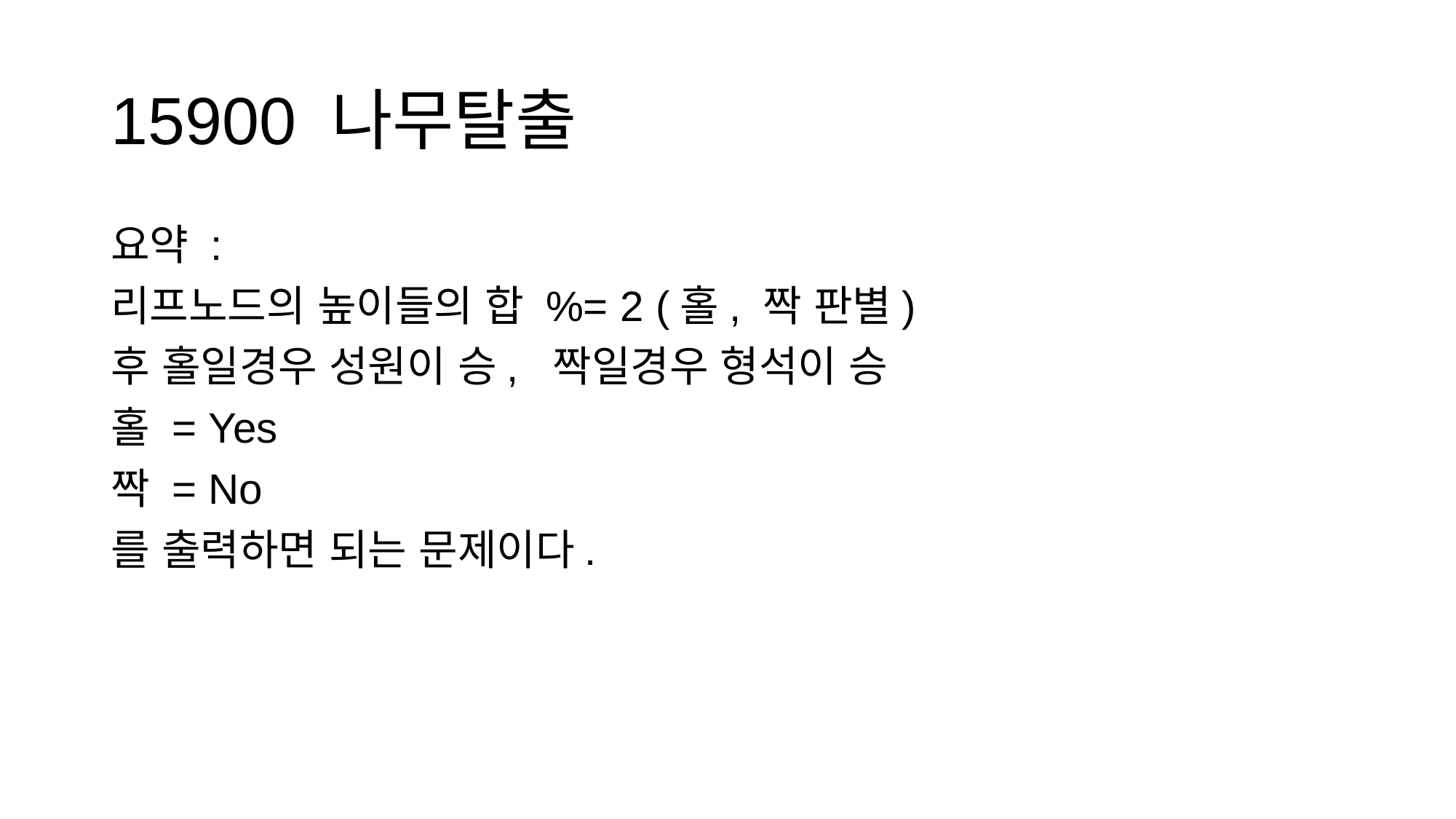

# 15900 나무탈출
요약 :
리프노드의 높이들의 합 %= 2 (홀, 짝 판별)
후 홀일경우 성원이 승,  짝일경우 형석이 승
홀 = Yes
짝 = No
를 출력하면 되는 문제이다.